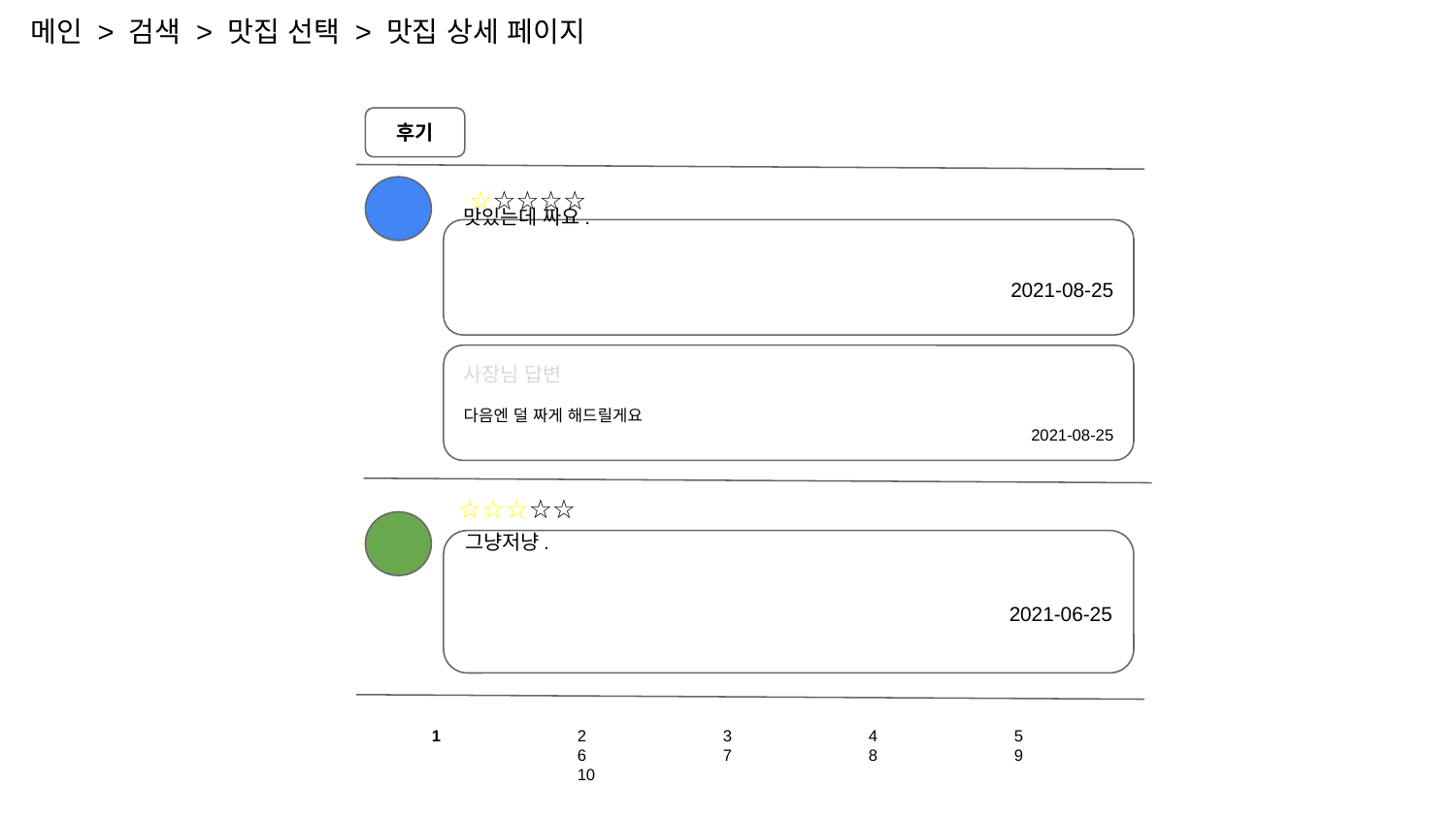

메인 > 검색 > 맛집 선택 > 맛집 상세 페이지
후기
☆☆☆☆☆

맛있는데 짜요.

						2021-08-25

사장님 답변

다음엔 덜 짜게 해드릴게요
2021-08-25
☆☆☆☆☆

그냥저냥.

						2021-06-25

1	2	3	4	5	6	7	8	9	10